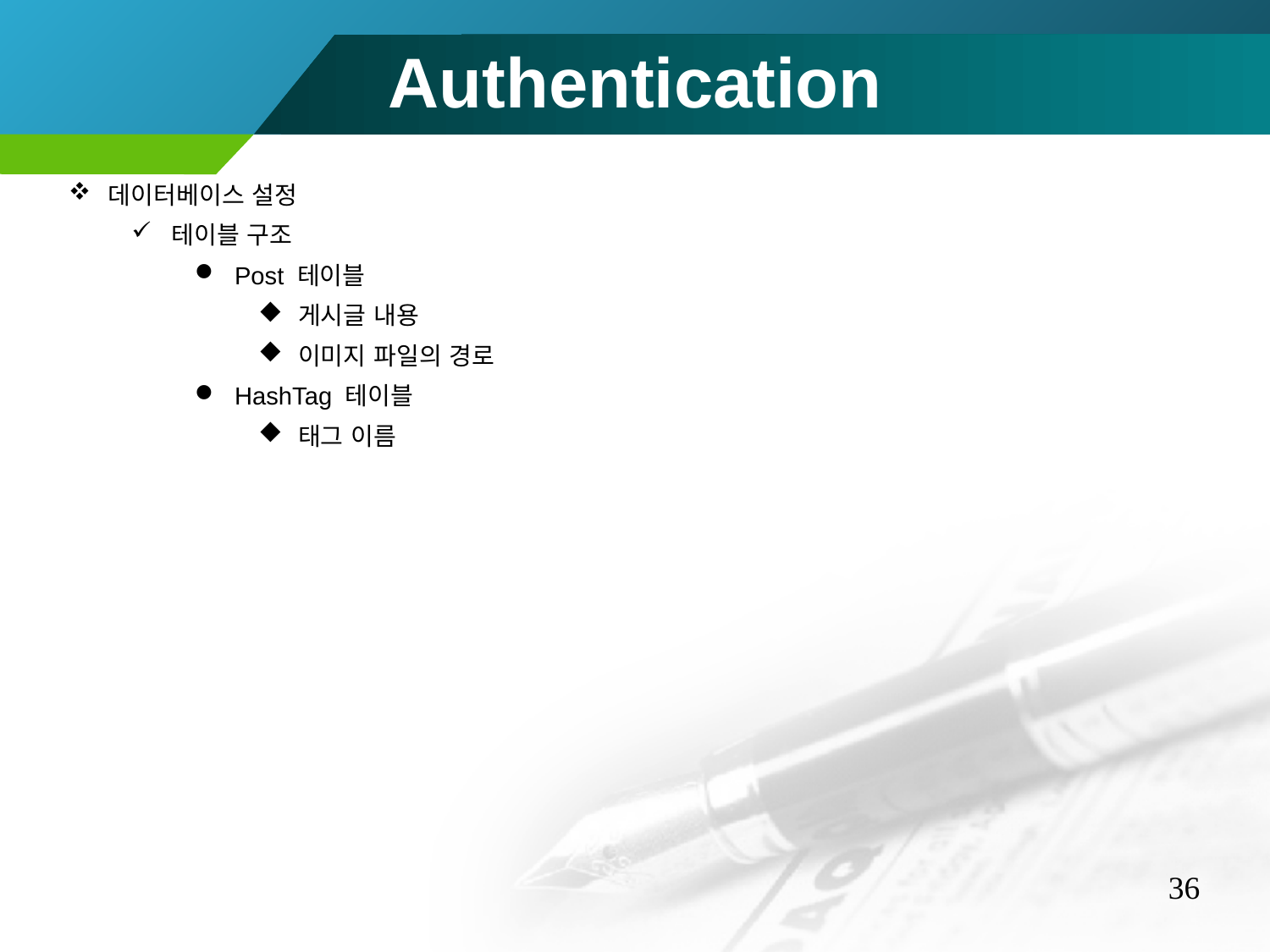

Authentication
데이터베이스 설정
테이블 구조
Post 테이블
게시글 내용
이미지 파일의 경로
HashTag 테이블
태그 이름
36